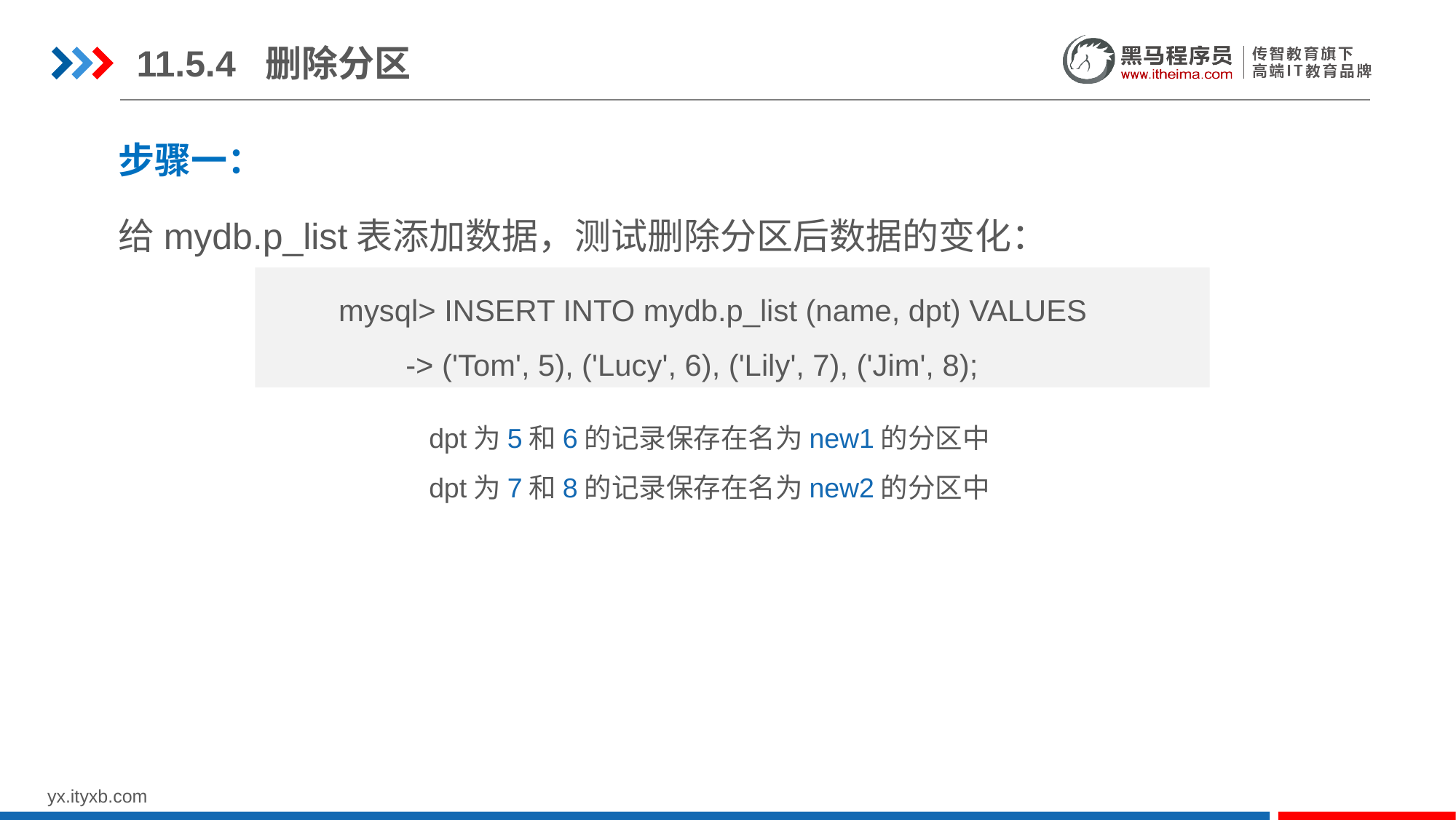

11.5.4  删除分区
步骤一：
给mydb.p_list表添加数据，测试删除分区后数据的变化：
mysql> INSERT INTO mydb.p_list (name, dpt) VALUES
        -> ('Tom', 5), ('Lucy', 6), ('Lily', 7), ('Jim', 8);
dpt为5和6的记录保存在名为new1的分区中
dpt为7和8的记录保存在名为new2的分区中